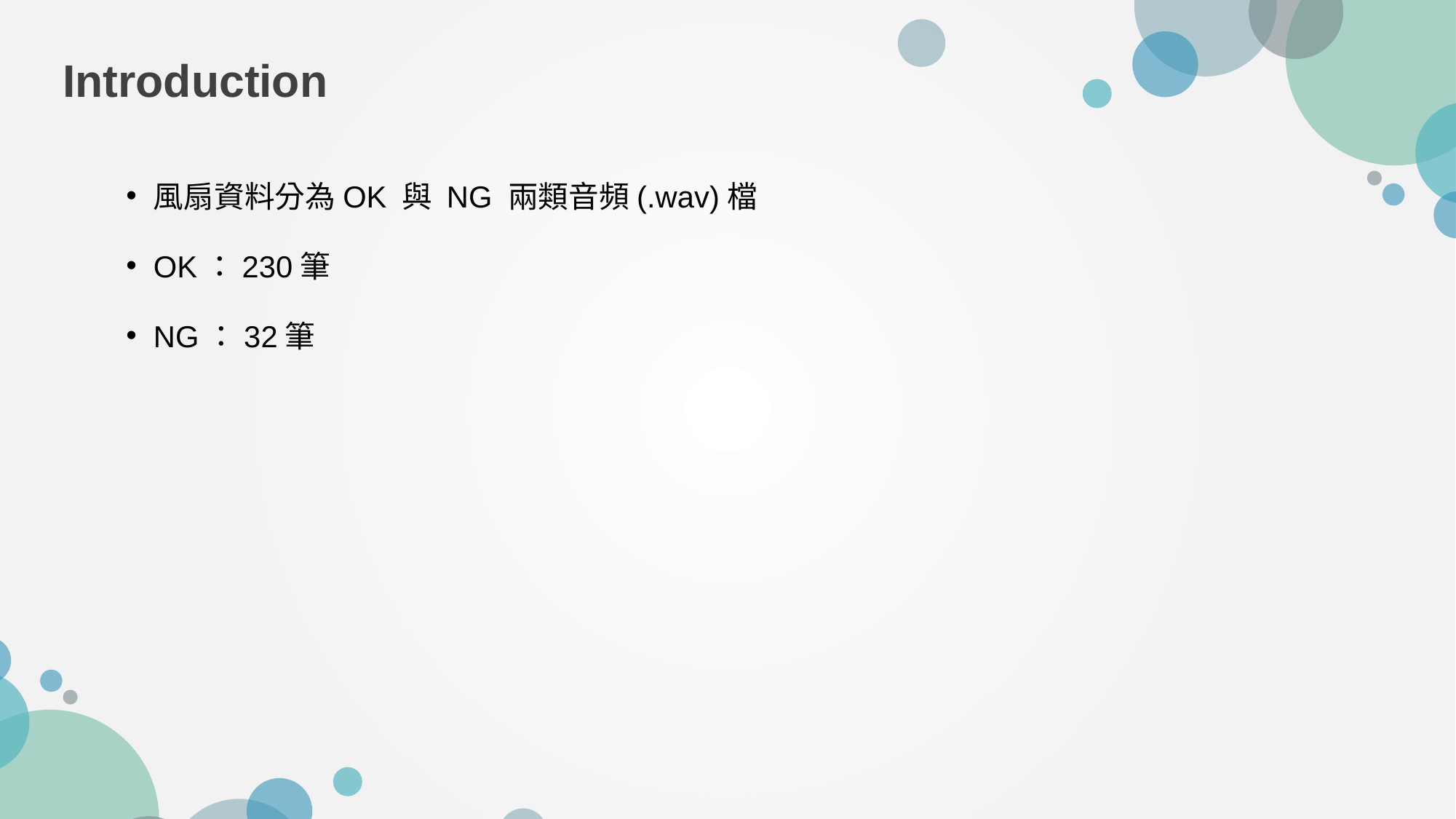

Introduction
風扇資料分為OK 與 NG 兩類音頻(.wav)檔
OK：230筆
NG：32筆